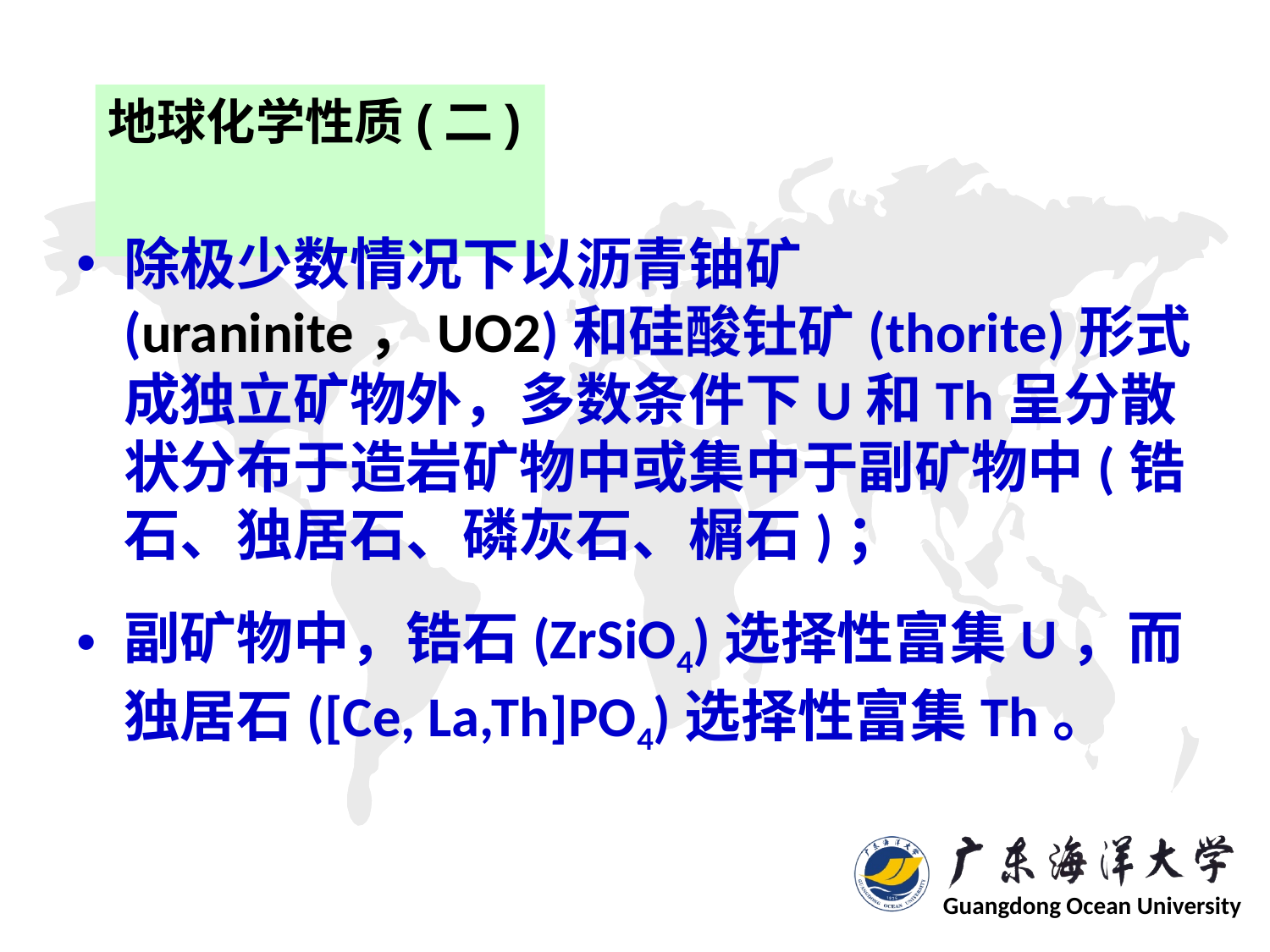

# 地球化学性质(二)
除极少数情况下以沥青铀矿(uraninite，UO2)和硅酸钍矿(thorite)形式成独立矿物外，多数条件下U和Th呈分散状分布于造岩矿物中或集中于副矿物中(锆石、独居石、磷灰石、榍石)；

副矿物中，锆石(ZrSiO4)选择性富集U，而独居石([Ce, La,Th]PO4)选择性富集Th。